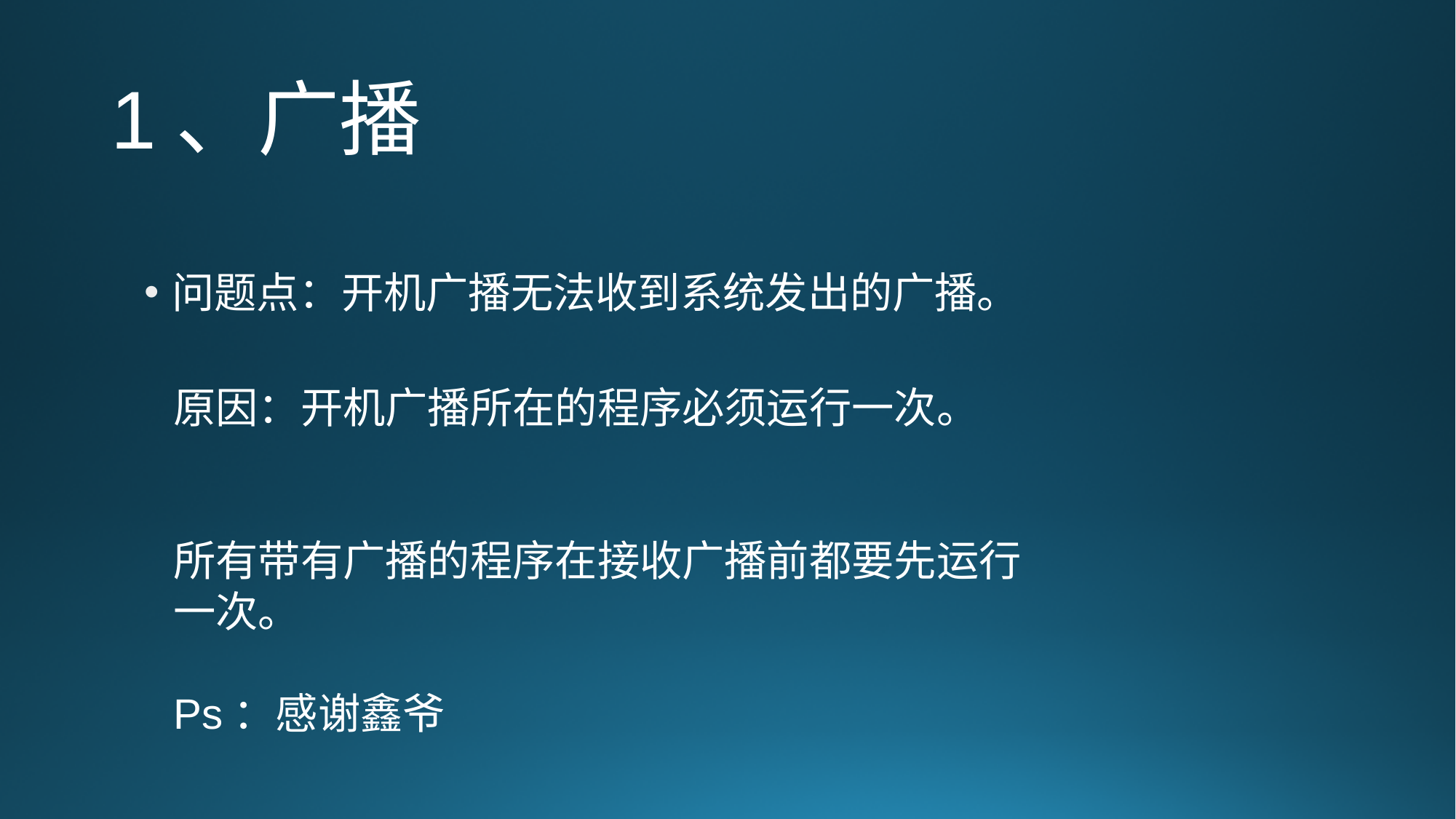

# 1、广播
问题点：开机广播无法收到系统发出的广播。

原因：开机广播所在的程序必须运行一次。

所有带有广播的程序在接收广播前都要先运行一次。

Ps：感谢鑫爷